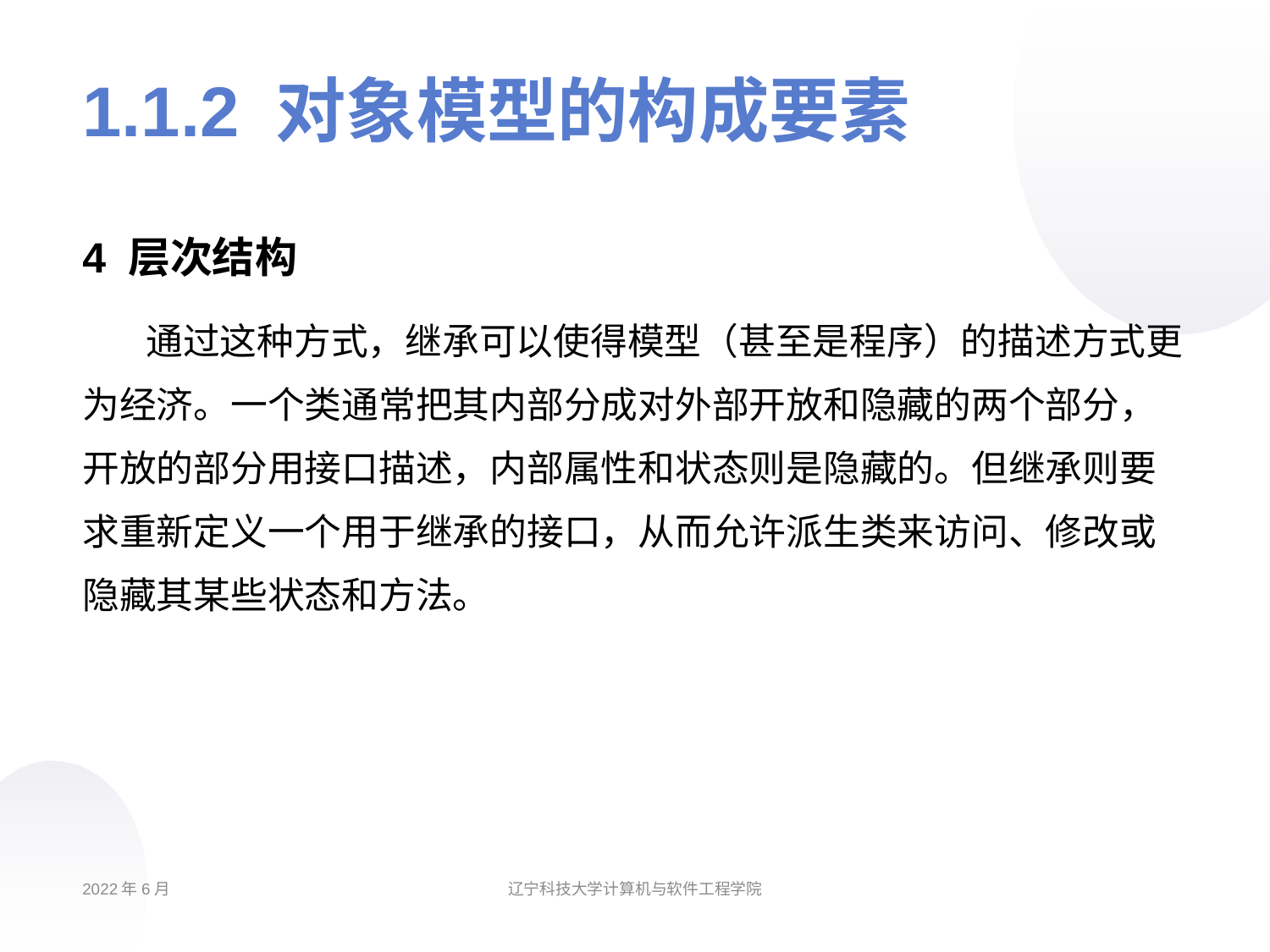

# 1.1.2 对象模型的构成要素
4 层次结构
通过这种方式，继承可以使得模型（甚至是程序）的描述方式更为经济。一个类通常把其内部分成对外部开放和隐藏的两个部分，开放的部分用接口描述，内部属性和状态则是隐藏的。但继承则要求重新定义一个用于继承的接口，从而允许派生类来访问、修改或隐藏其某些状态和方法。

2022年6月
辽宁科技大学计算机与软件工程学院
46